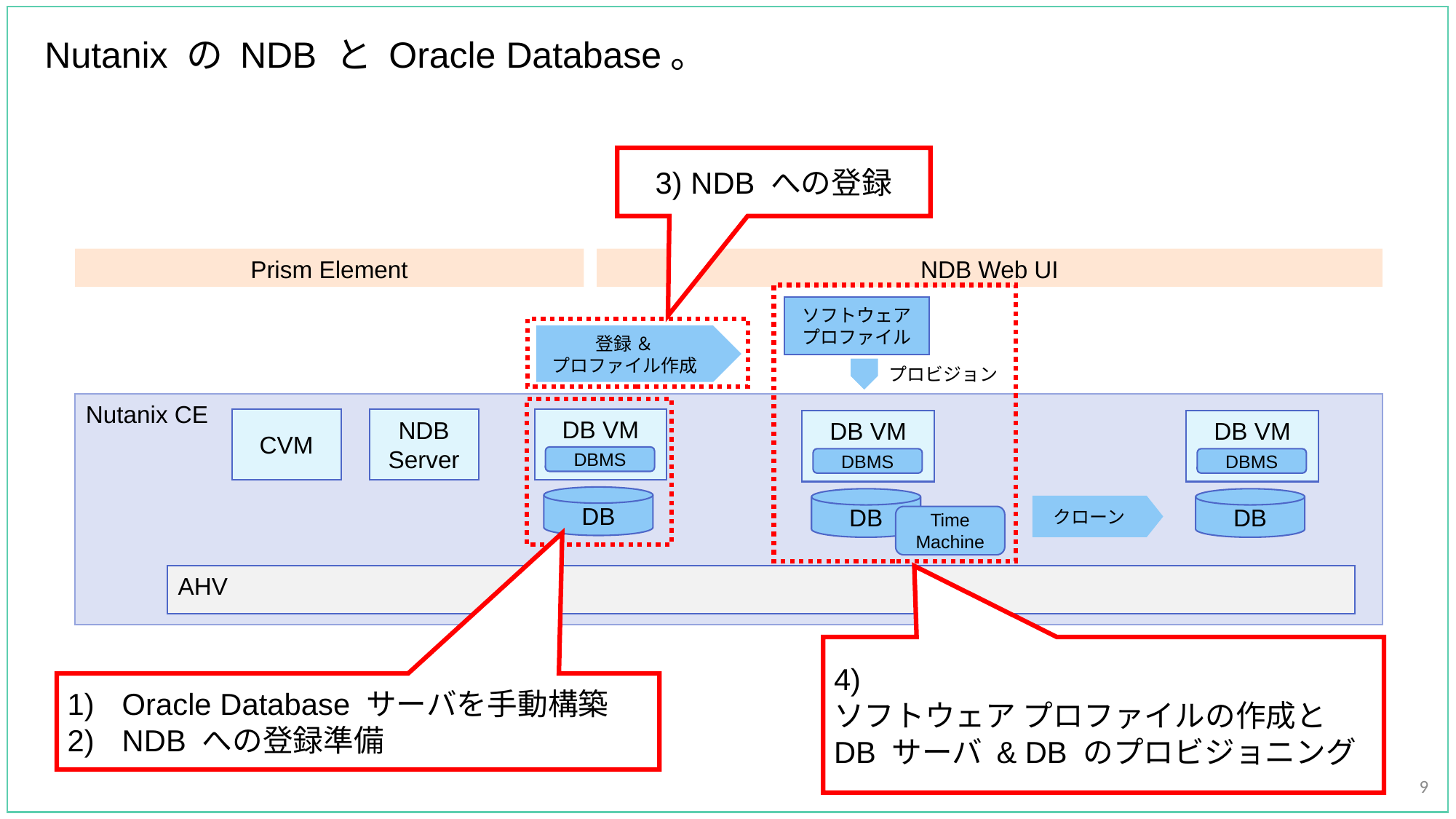

# Nutanix の NDB と Oracle Database。
3) NDB への登録

4)
ソフトウェア プロファイルの作成と
DB サーバ & DB のプロビジョニング
Oracle Database サーバを手動構築
NDB への登録準備
9